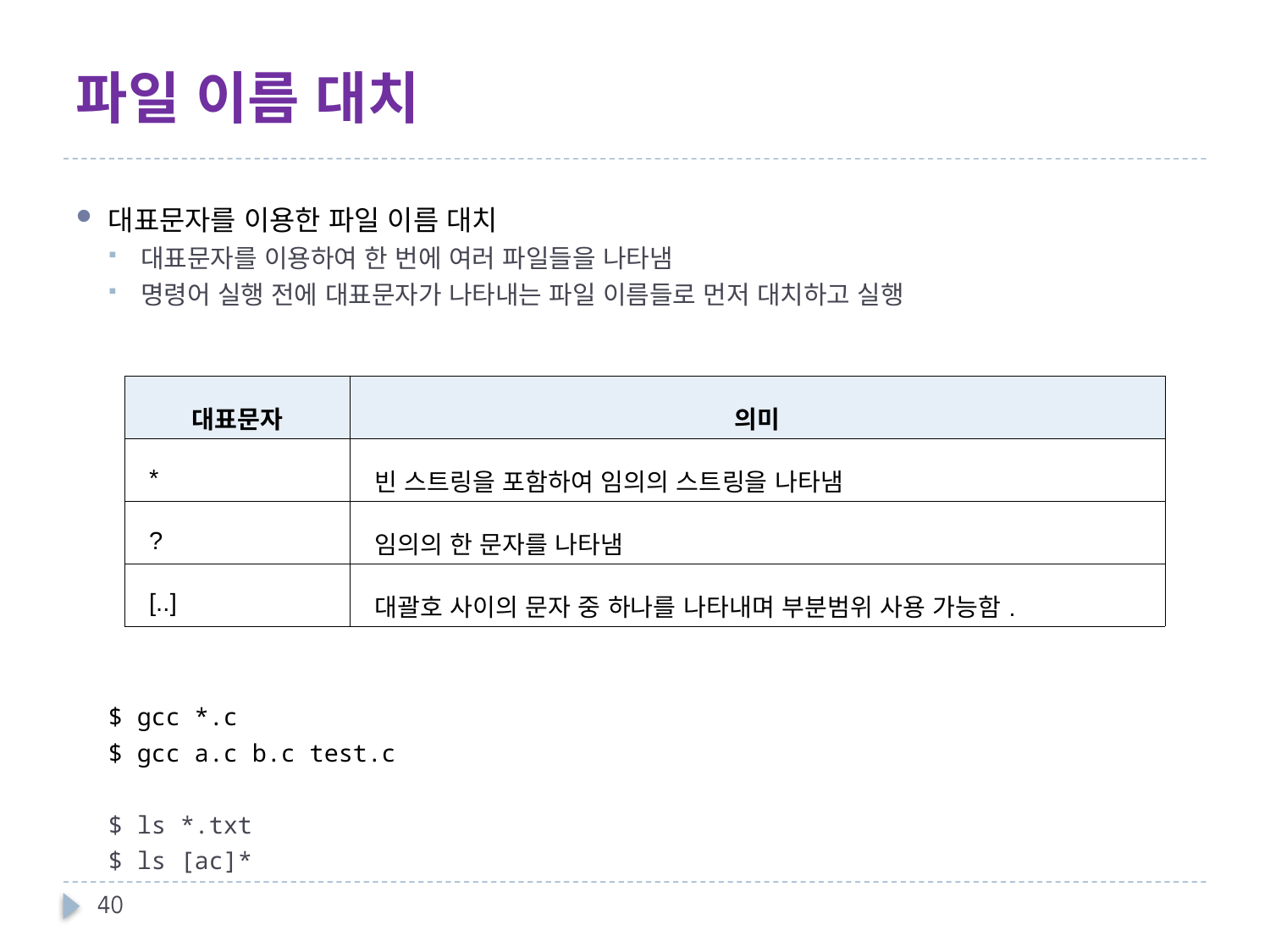

# 파일 이름 대치
대표문자를 이용한 파일 이름 대치
대표문자를 이용하여 한 번에 여러 파일들을 나타냄
명령어 실행 전에 대표문자가 나타내는 파일 이름들로 먼저 대치하고 실행

	$ gcc *.c
	$ gcc a.c b.c test.c

$ ls *.txt
$ ls [ac]*

| 대표문자 | 의미 |
| --- | --- |
| \* | 빈 스트링을 포함하여 임의의 스트링을 나타냄 |
| ? | 임의의 한 문자를 나타냄 |
| [..] | 대괄호 사이의 문자 중 하나를 나타내며 부분범위 사용 가능함. |
40